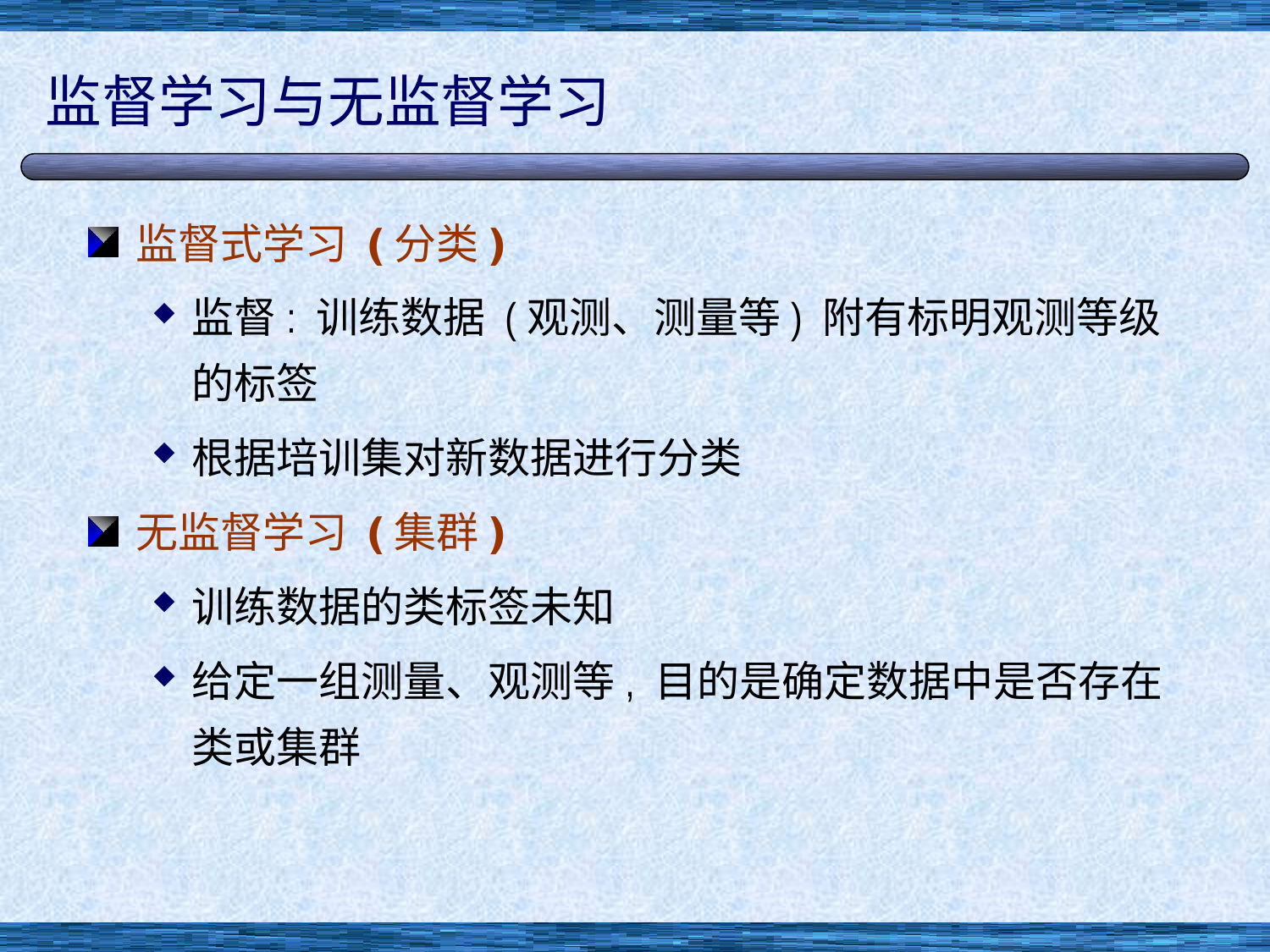

# 监督学习与无监督学习
监督式学习 (分类)
监督: 训练数据 (观测、测量等) 附有标明观测等级的标签
根据培训集对新数据进行分类
无监督学习 (集群)
训练数据的类标签未知
给定一组测量、观测等, 目的是确定数据中是否存在类或集群